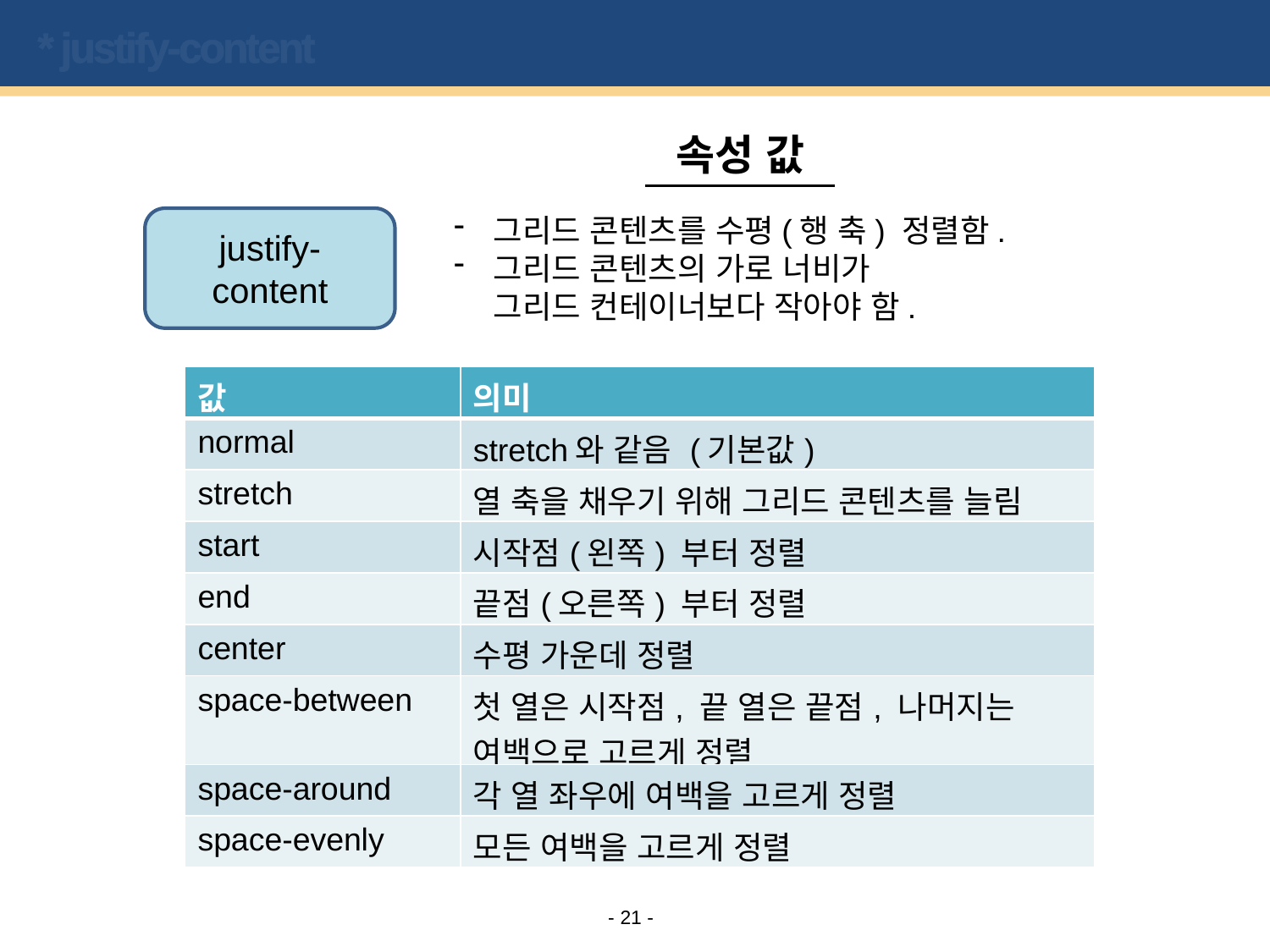

# * justify-content
속성 값
그리드 콘텐츠를 수평(행 축) 정렬함.
그리드 콘텐츠의 가로 너비가
그리드 컨테이너보다 작아야 함.
justify-content
| 값 | 의미 |
| --- | --- |
| normal | stretch와 같음 (기본값) |
| stretch | 열 축을 채우기 위해 그리드 콘텐츠를 늘림 |
| start | 시작점(왼쪽) 부터 정렬 |
| end | 끝점(오른쪽) 부터 정렬 |
| center | 수평 가운데 정렬 |
| space-between | 첫 열은 시작점, 끝 열은 끝점, 나머지는 여백으로 고르게 정렬 |
| space-around | 각 열 좌우에 여백을 고르게 정렬 |
| space-evenly | 모든 여백을 고르게 정렬 |